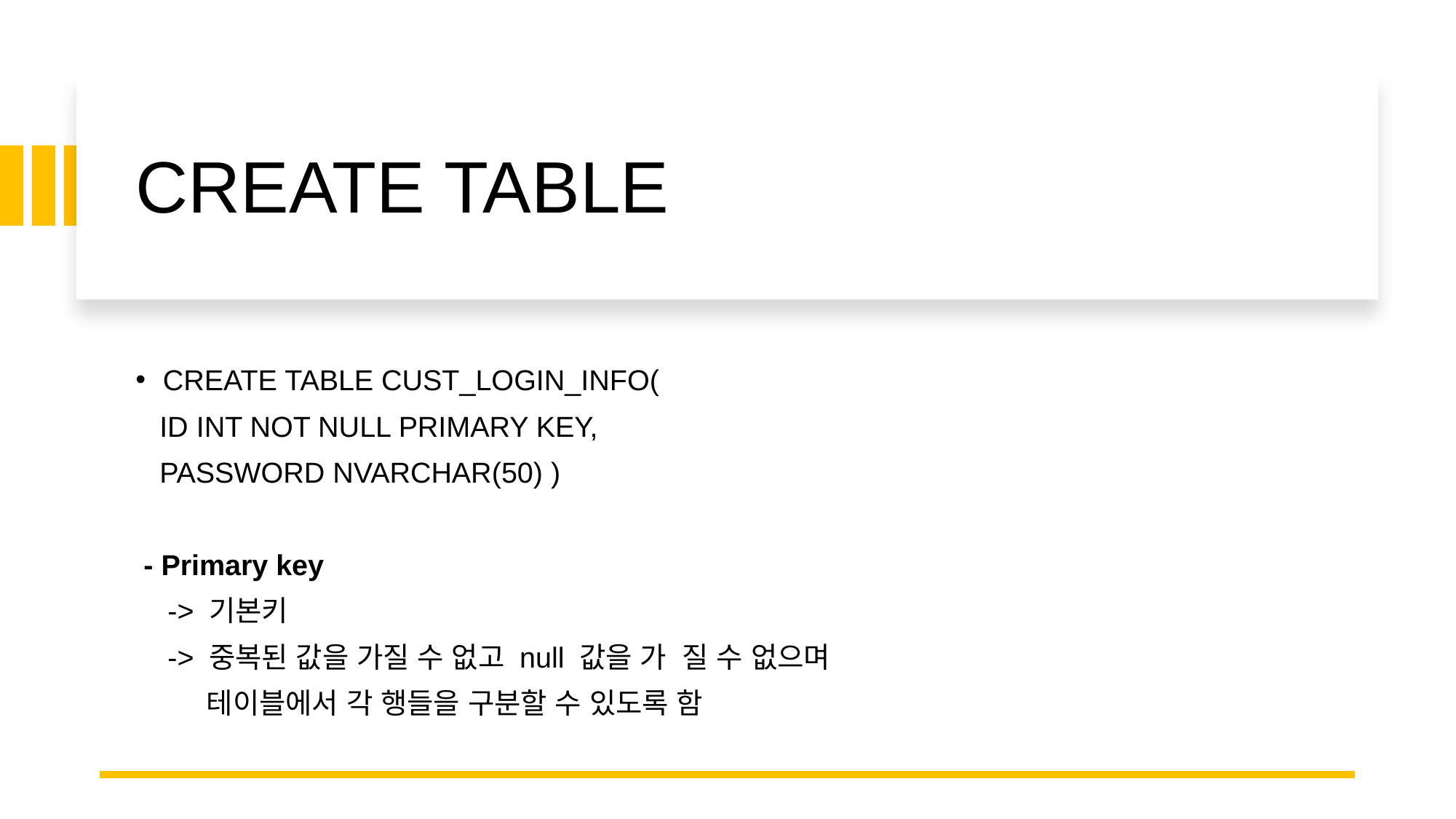

# CREATE TABLE

CREATE TABLE CUST_LOGIN_INFO(
   ID INT NOT NULL PRIMARY KEY,
   PASSWORD NVARCHAR(50) )

 - Primary key
    -> 기본키
    -> 중복된 값을 가질 수 없고 null 값을 가  질 수 없으며
        테이블에서 각 행들을 구분할 수 있도록 함